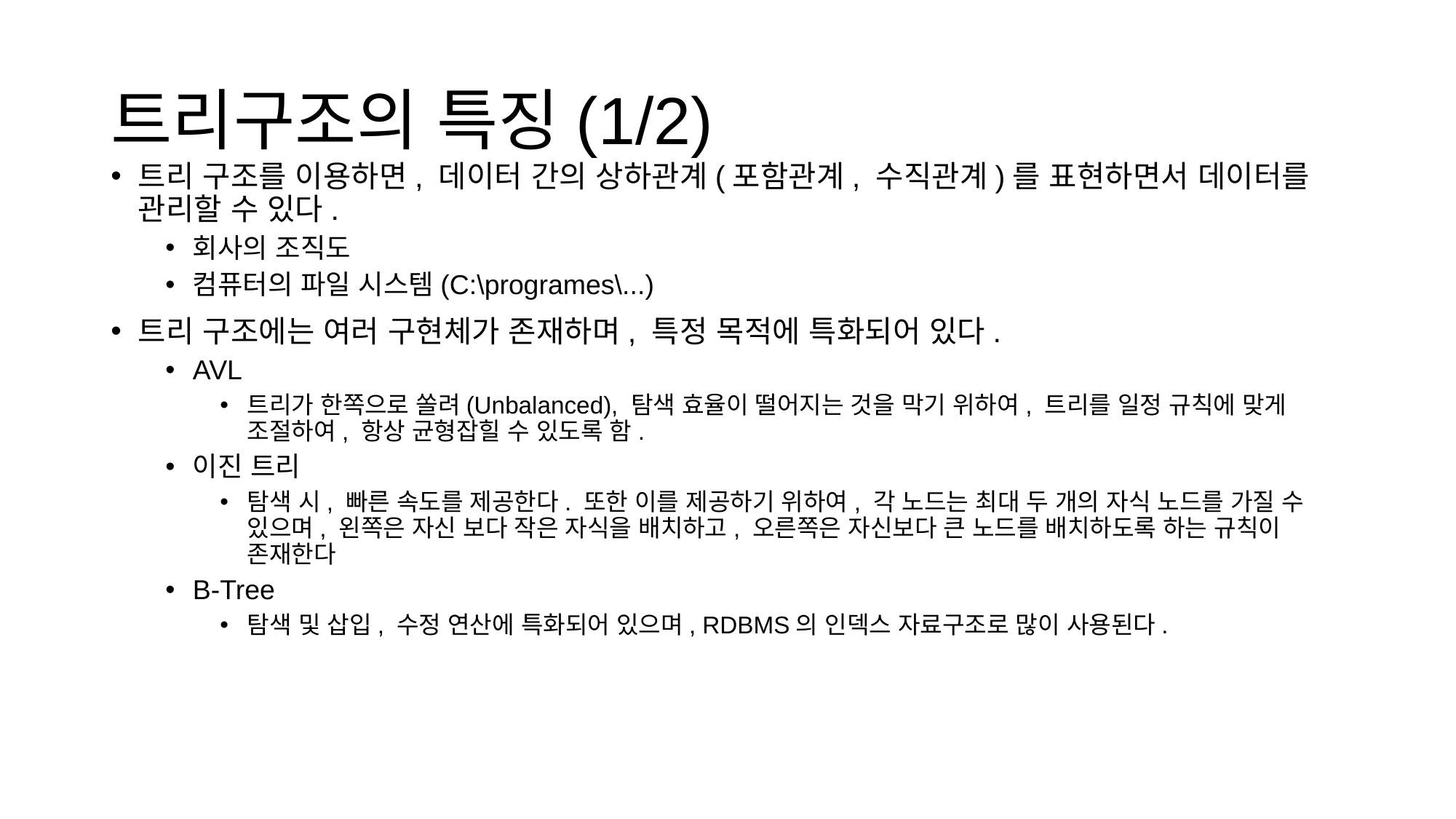

# 트리구조의 특징(1/2)
트리 구조를 이용하면, 데이터 간의 상하관계(포함관계, 수직관계)를 표현하면서 데이터를 관리할 수 있다.
회사의 조직도
컴퓨터의 파일 시스템(C:\programes\...)
트리 구조에는 여러 구현체가 존재하며, 특정 목적에 특화되어 있다.
AVL
트리가 한쪽으로 쏠려(Unbalanced), 탐색 효율이 떨어지는 것을 막기 위하여, 트리를 일정 규칙에 맞게 조절하여, 항상 균형잡힐 수 있도록 함.
이진 트리
탐색 시, 빠른 속도를 제공한다. 또한 이를 제공하기 위하여, 각 노드는 최대 두 개의 자식 노드를 가질 수 있으며, 왼쪽은 자신 보다 작은 자식을 배치하고, 오른쪽은 자신보다 큰 노드를 배치하도록 하는 규칙이 존재한다
B-Tree
탐색 및 삽입, 수정 연산에 특화되어 있으며, RDBMS의 인덱스 자료구조로 많이 사용된다.